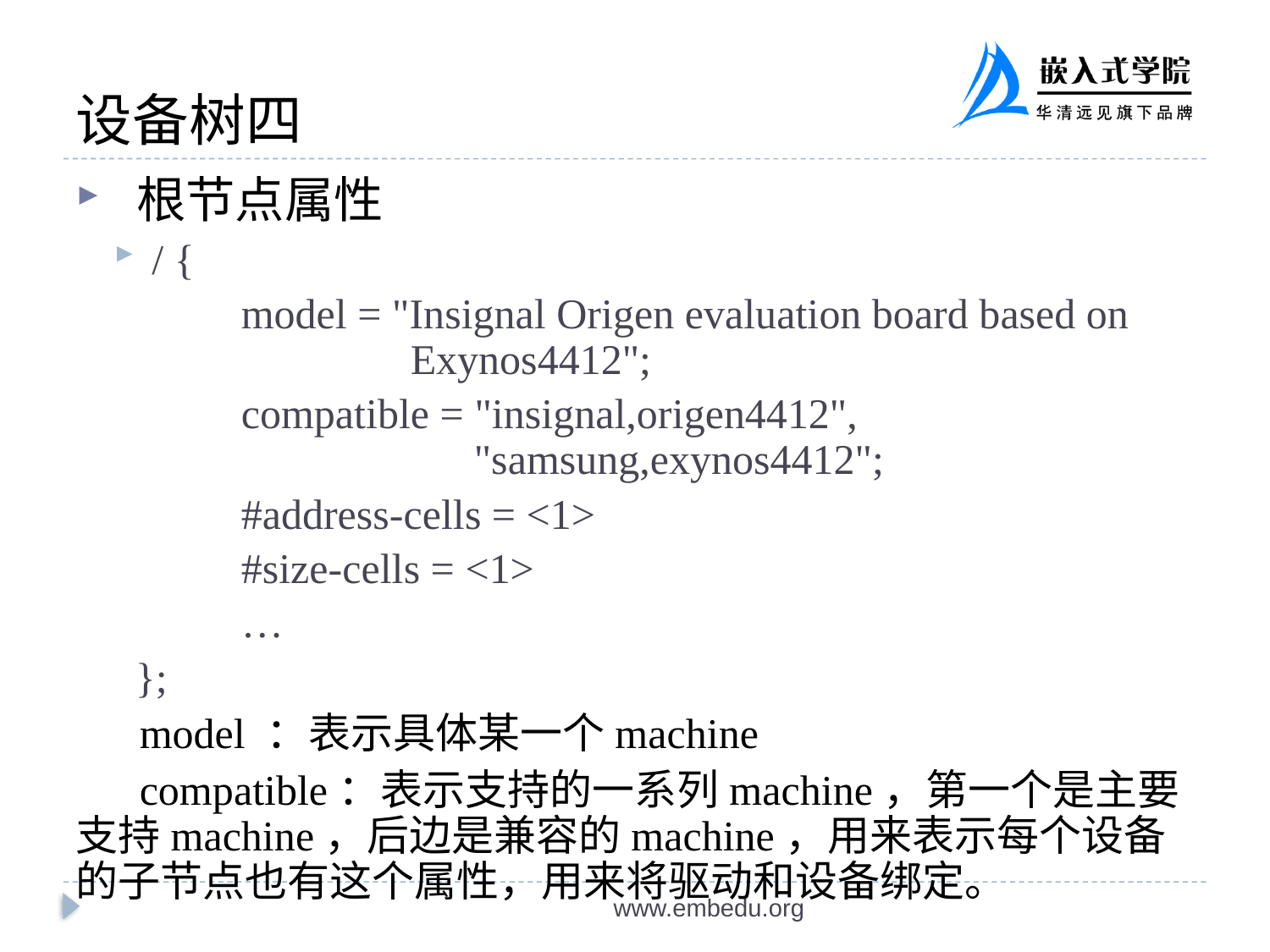

# 设备树四
 根节点属性
/ {
	model = "Insignal Origen evaluation board based on 		    Exynos4412";
	compatible = "insignal,origen4412", 			    		          "samsung,exynos4412";
      	#address-cells = <1>
      	#size-cells = <1>
	…
  };
      model ：表示具体某一个machine
      compatible：表示支持的一系列machine，第一个是主要支持machine，后边是兼容的machine，用来表示每个设备的子节点也有这个属性，用来将驱动和设备绑定。

www.embedu.org